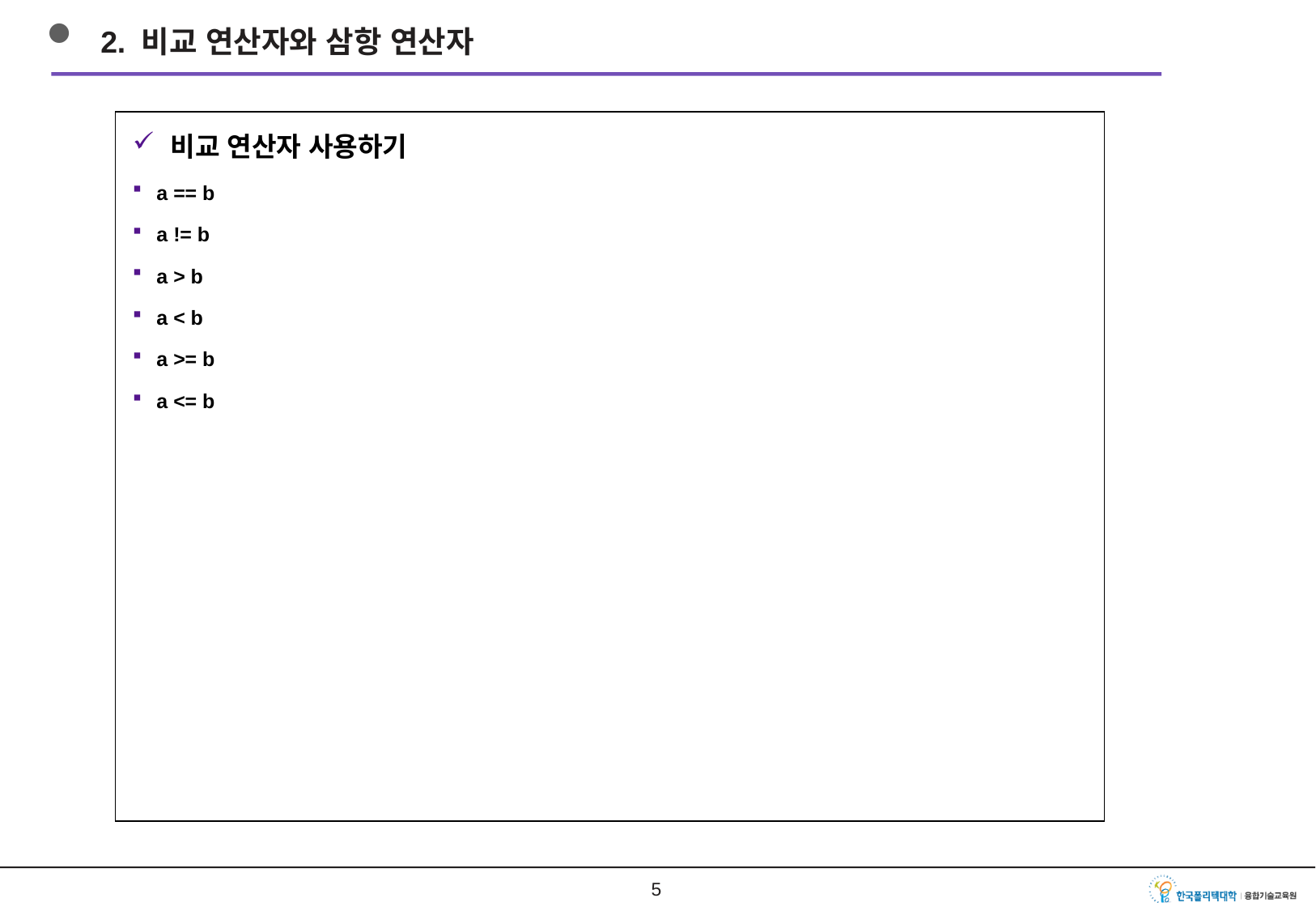

2. 비교 연산자와 삼항 연산자
비교 연산자 사용하기
a == b
a != b
a > b
a < b
a >= b
a <= b
5